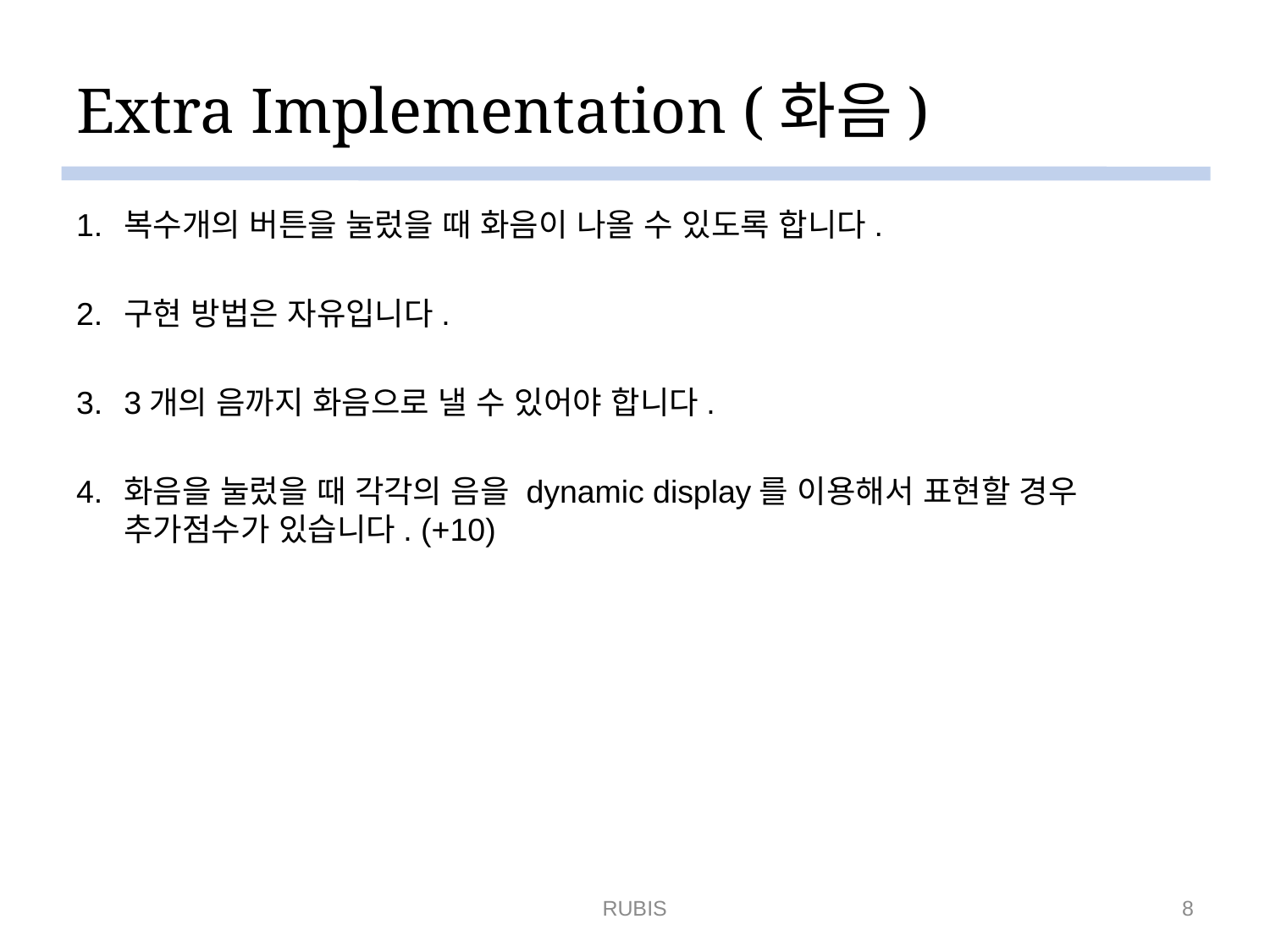

# Extra Implementation (화음)
복수개의 버튼을 눌렀을 때 화음이 나올 수 있도록 합니다.

구현 방법은 자유입니다.

3개의 음까지 화음으로 낼 수 있어야 합니다.

화음을 눌렀을 때 각각의 음을 dynamic display를 이용해서 표현할 경우 추가점수가 있습니다. (+10)

RUBIS
8